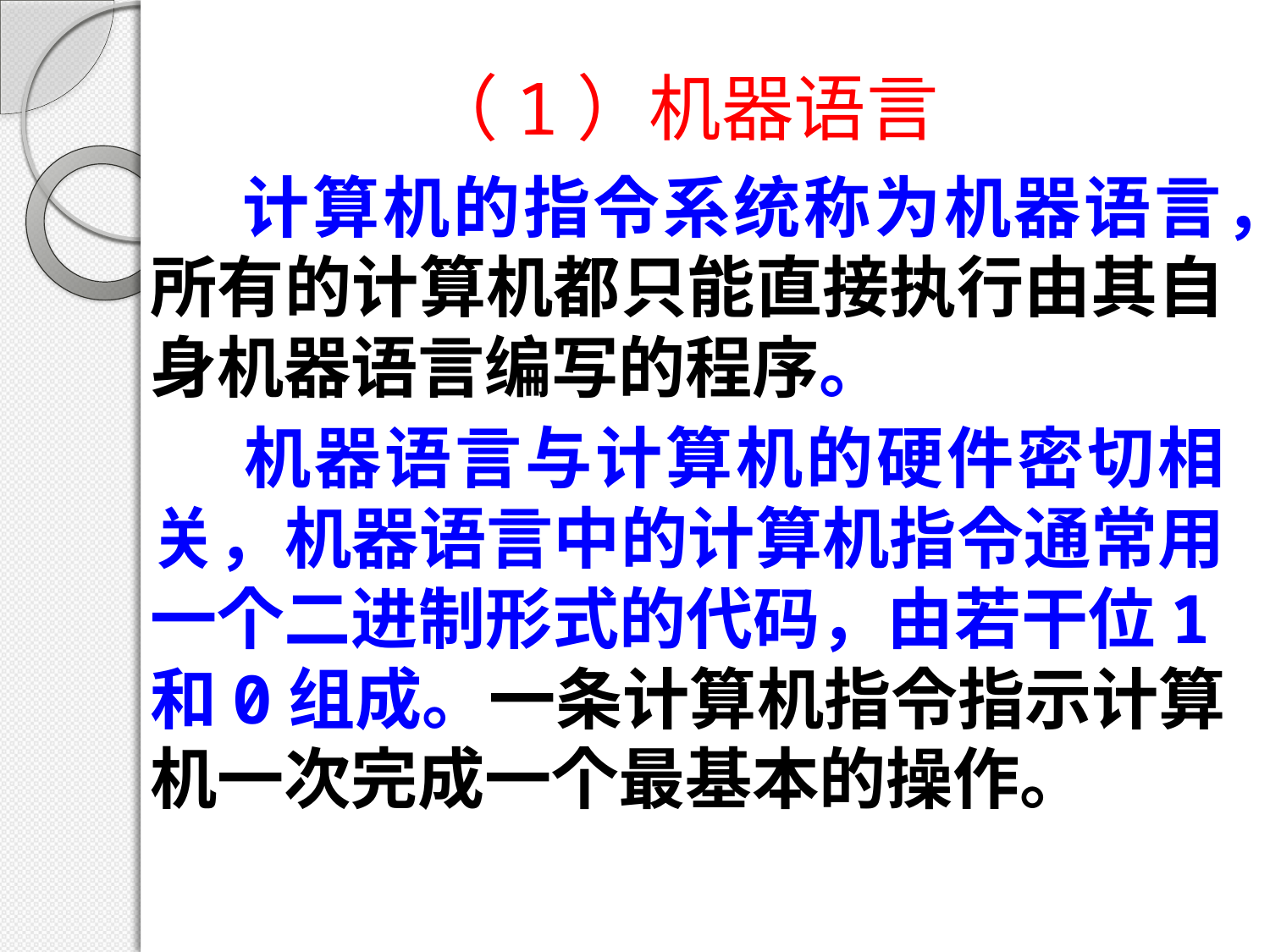

# （1）机器语言
    计算机的指令系统称为机器语言，所有的计算机都只能直接执行由其自身机器语言编写的程序。
    机器语言与计算机的硬件密切相关，机器语言中的计算机指令通常用一个二进制形式的代码，由若干位1和0组成。一条计算机指令指示计算机一次完成一个最基本的操作。
9